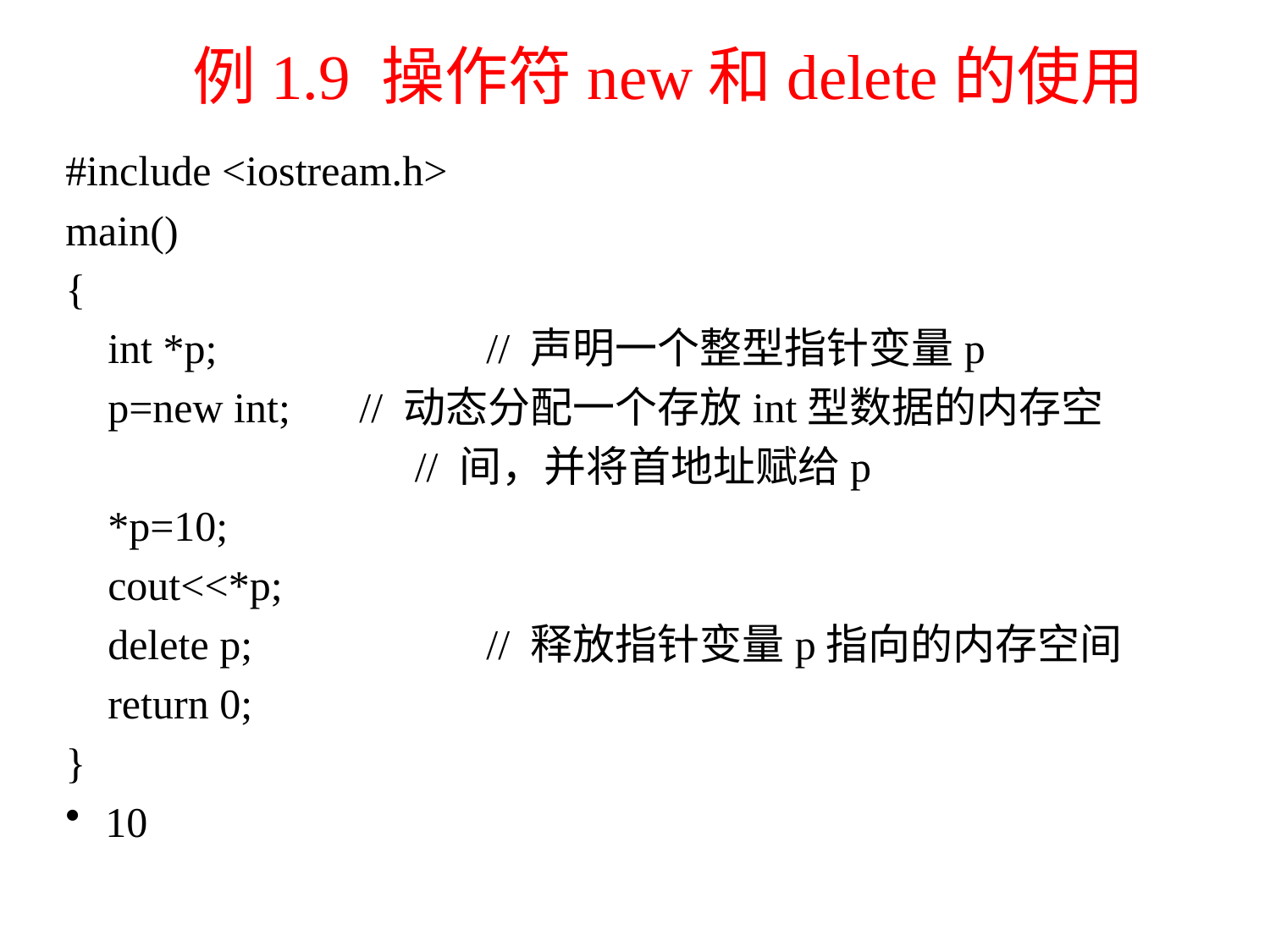

例1.9 操作符new和delete的使用
#include <iostream.h>
main()
{
    int *p;      		// 声明一个整型指针变量p
    p=new int;   	// 动态分配一个存放int型数据的内存空
                                 // 间，并将首地址赋给p
    *p=10;
    cout<<*p;
    delete p;    		// 释放指针变量p指向的内存空间
    return 0;
}
10